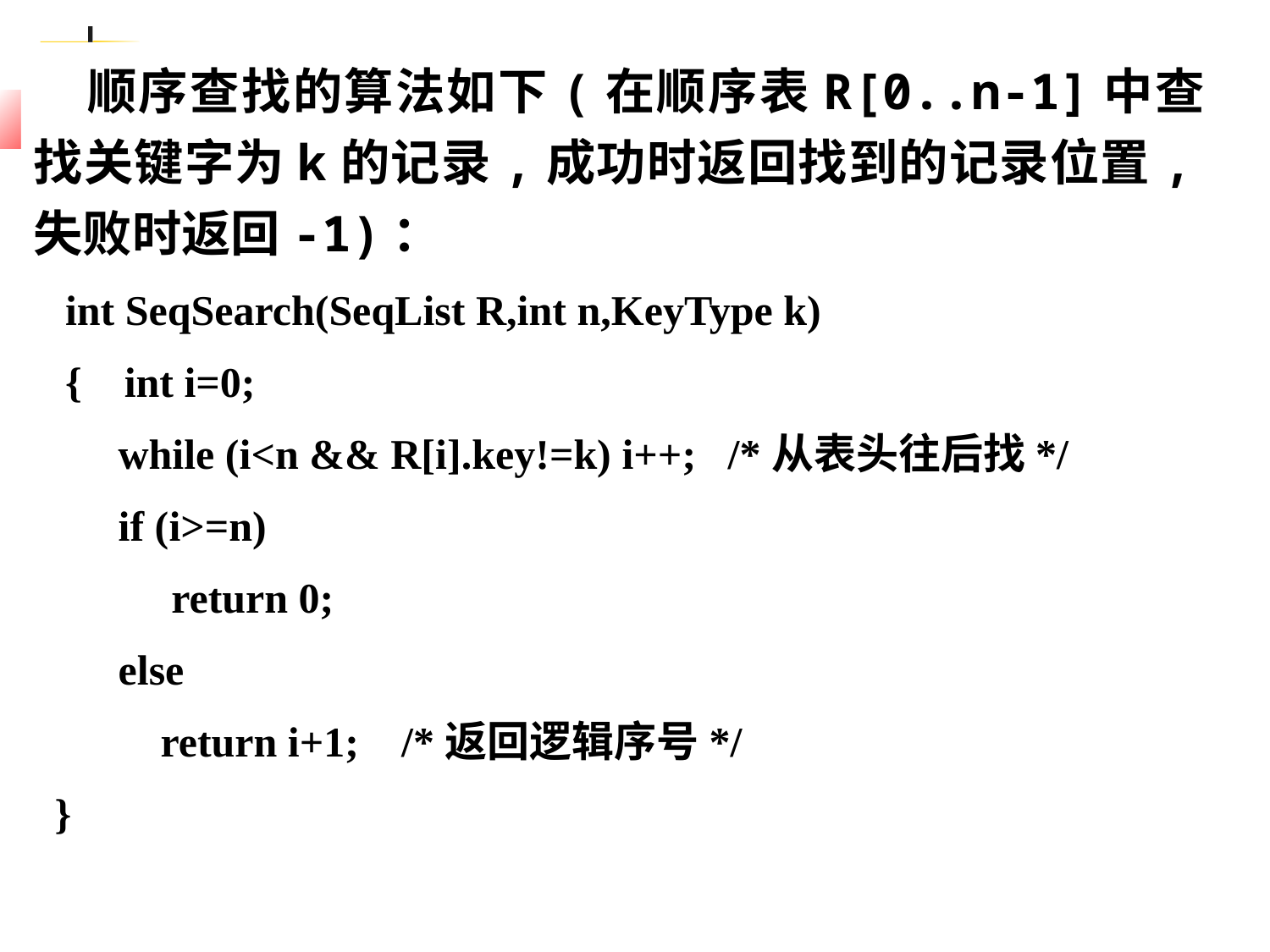

顺序查找的算法如下(在顺序表R[0..n-1]中查找关键字为k的记录,成功时返回找到的记录位置,失败时返回-1)：
   int SeqSearch(SeqList R,int n,KeyType k)
   {    int i=0;
        while (i<n && R[i].key!=k) i++;   /*从表头往后找*/
        if (i>=n)
             return 0;
        else
            return i+1;    /*返回逻辑序号*/
  }